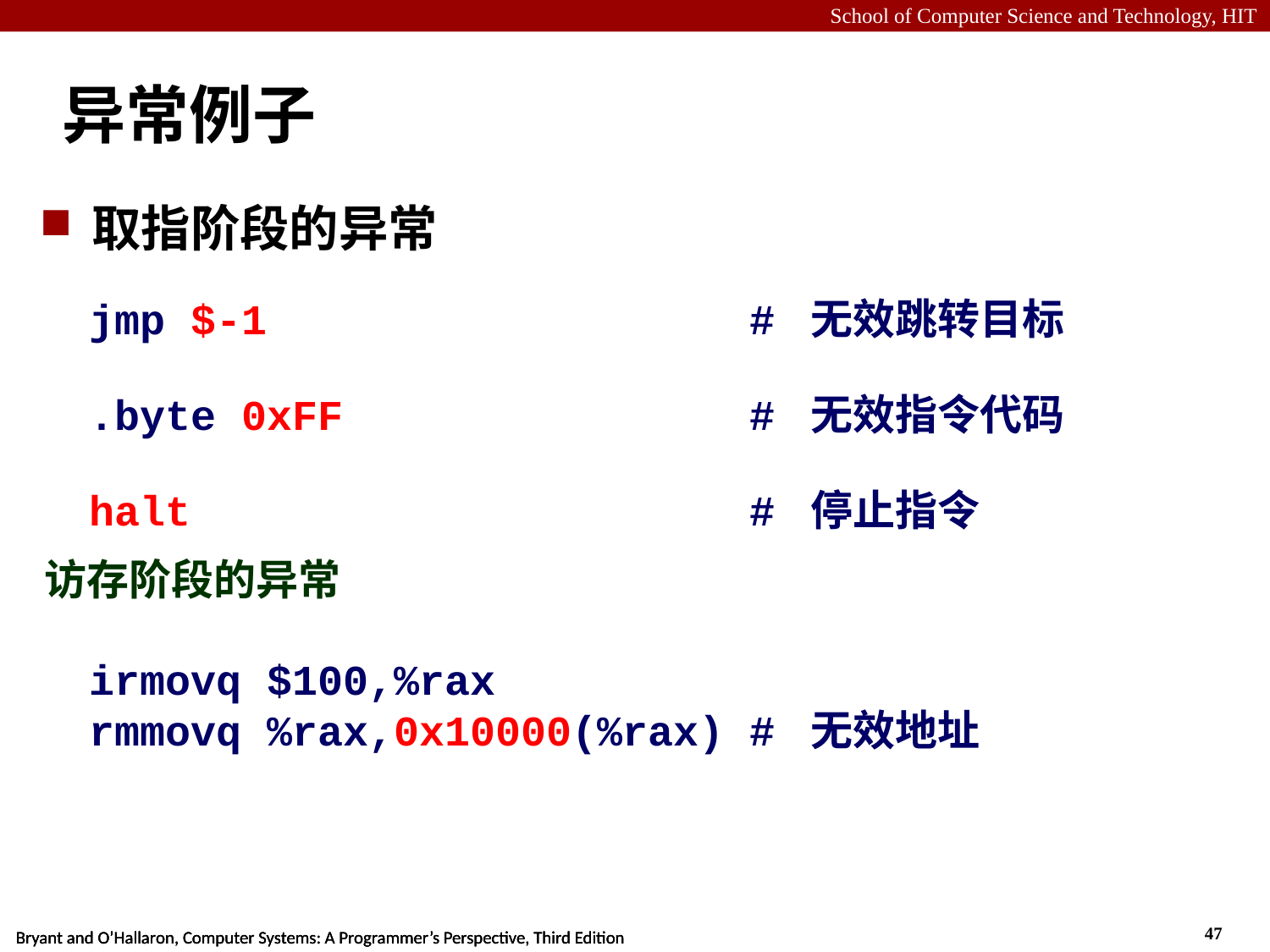

# 异常例子
取指阶段的异常
  jmp $-1                   # 无效跳转目标
  .byte 0xFF                # 无效指令代码
  halt                      # 停止指令
访存阶段的异常
  irmovq $100,%rax
  rmmovq %rax,0x10000(%rax) # 无效地址